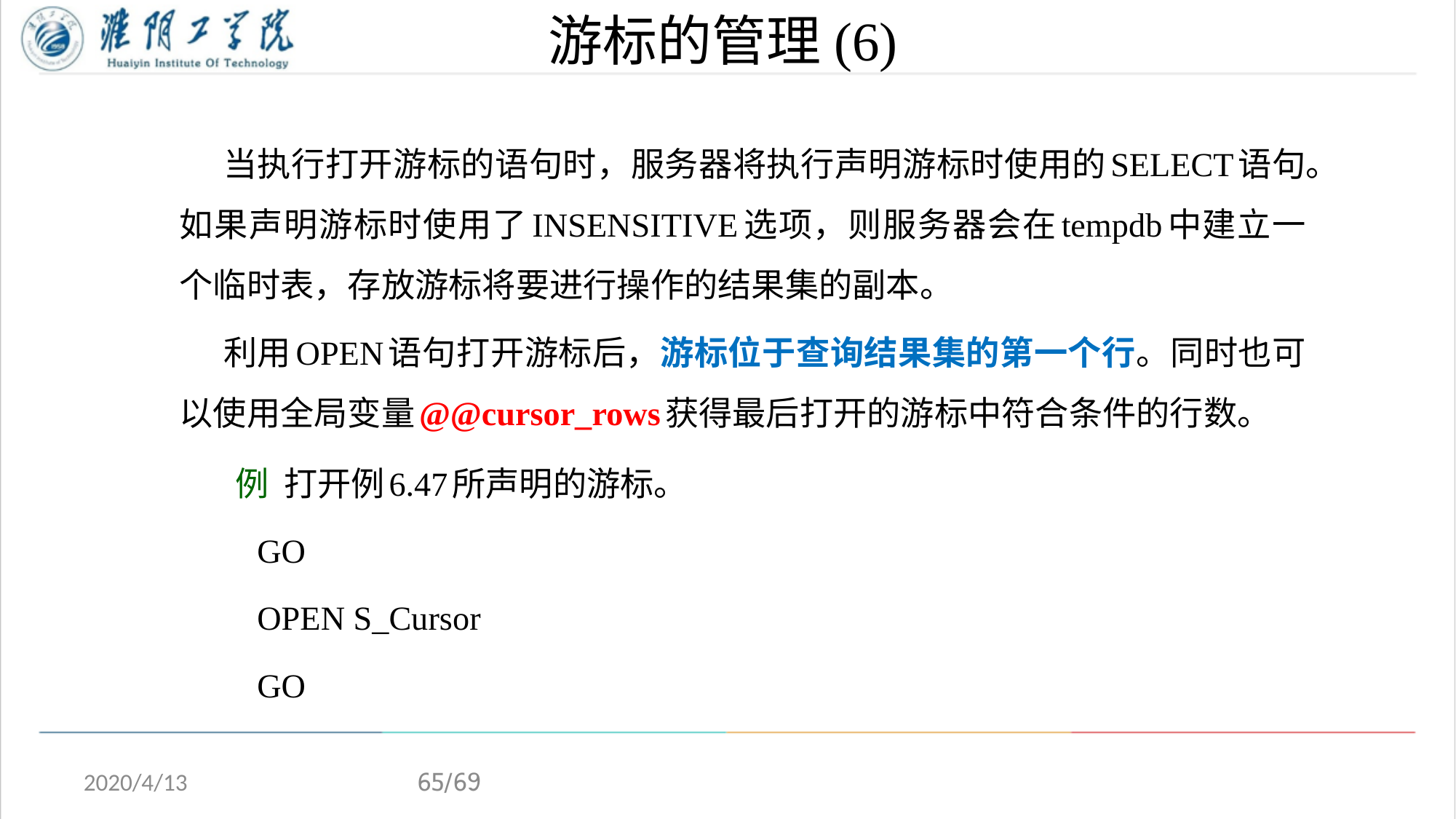

# 游标的管理(6)
当执行打开游标的语句时，服务器将执行声明游标时使用的SELECT语句。如果声明游标时使用了INSENSITIVE选项，则服务器会在tempdb中建立一个临时表，存放游标将要进行操作的结果集的副本。
利用OPEN语句打开游标后，游标位于查询结果集的第一个行。同时也可以使用全局变量@@cursor_rows获得最后打开的游标中符合条件的行数。
 例  打开例6.47所声明的游标。
    GO
    OPEN S_Cursor
    GO
65/69
2020/4/13